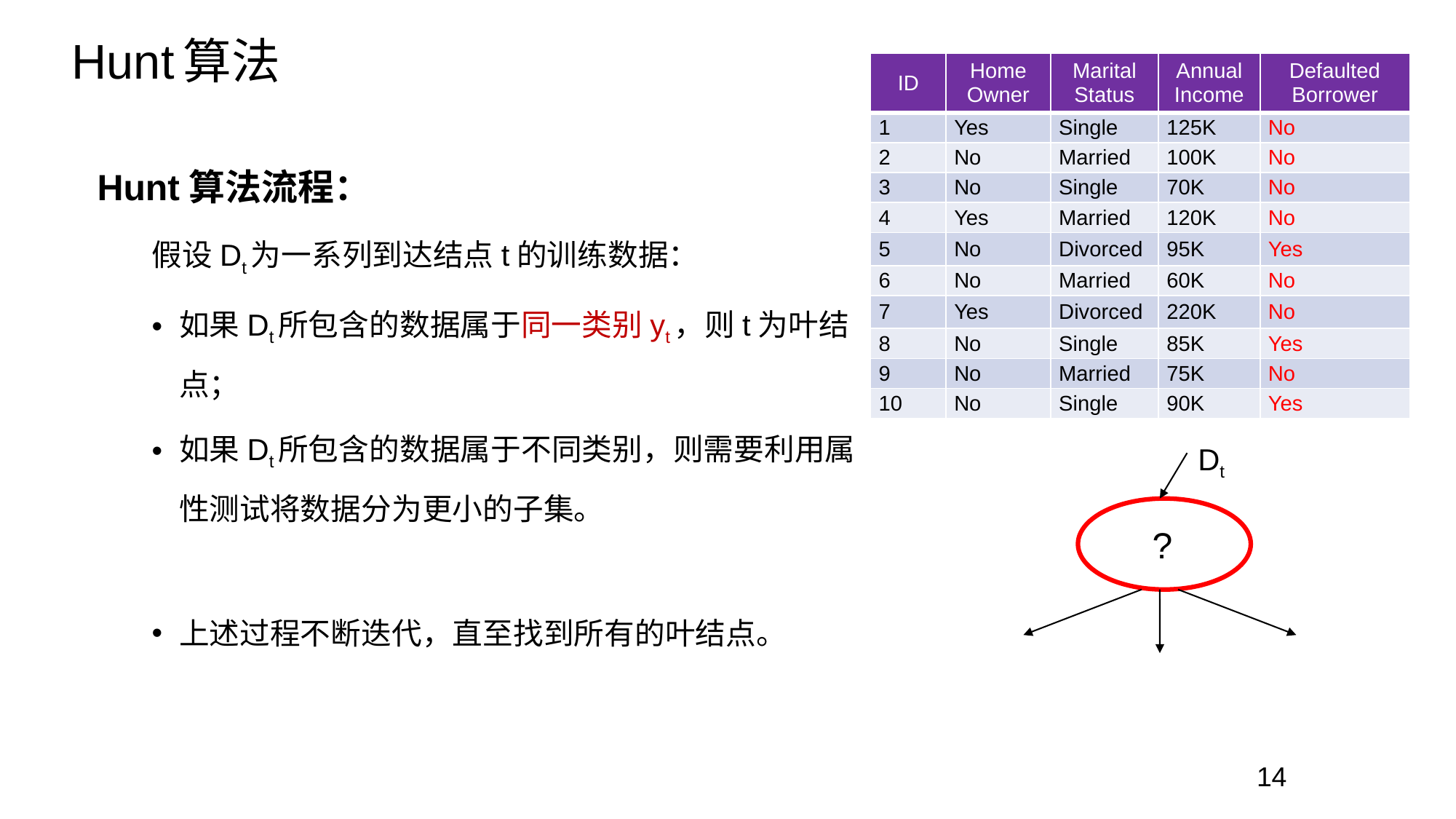

# Hunt算法
| ID | Home Owner | Marital Status | Annual Income | Defaulted Borrower |
| --- | --- | --- | --- | --- |
| 1 | Yes | Single | 125K | No |
| 2 | No | Married | 100K | No |
| 3 | No | Single | 70K | No |
| 4 | Yes | Married | 120K | No |
| 5 | No | Divorced | 95K | Yes |
| 6 | No | Married | 60K | No |
| 7 | Yes | Divorced | 220K | No |
| 8 | No | Single | 85K | Yes |
| 9 | No | Married | 75K | No |
| 10 | No | Single | 90K | Yes |
Hunt算法流程：
假设Dt为一系列到达结点t的训练数据：
如果Dt所包含的数据属于同一类别yt，则t为叶结点；
如果Dt所包含的数据属于不同类别，则需要利用属性测试将数据分为更小的子集。

上述过程不断迭代，直至找到所有的叶结点。
Dt

?

14